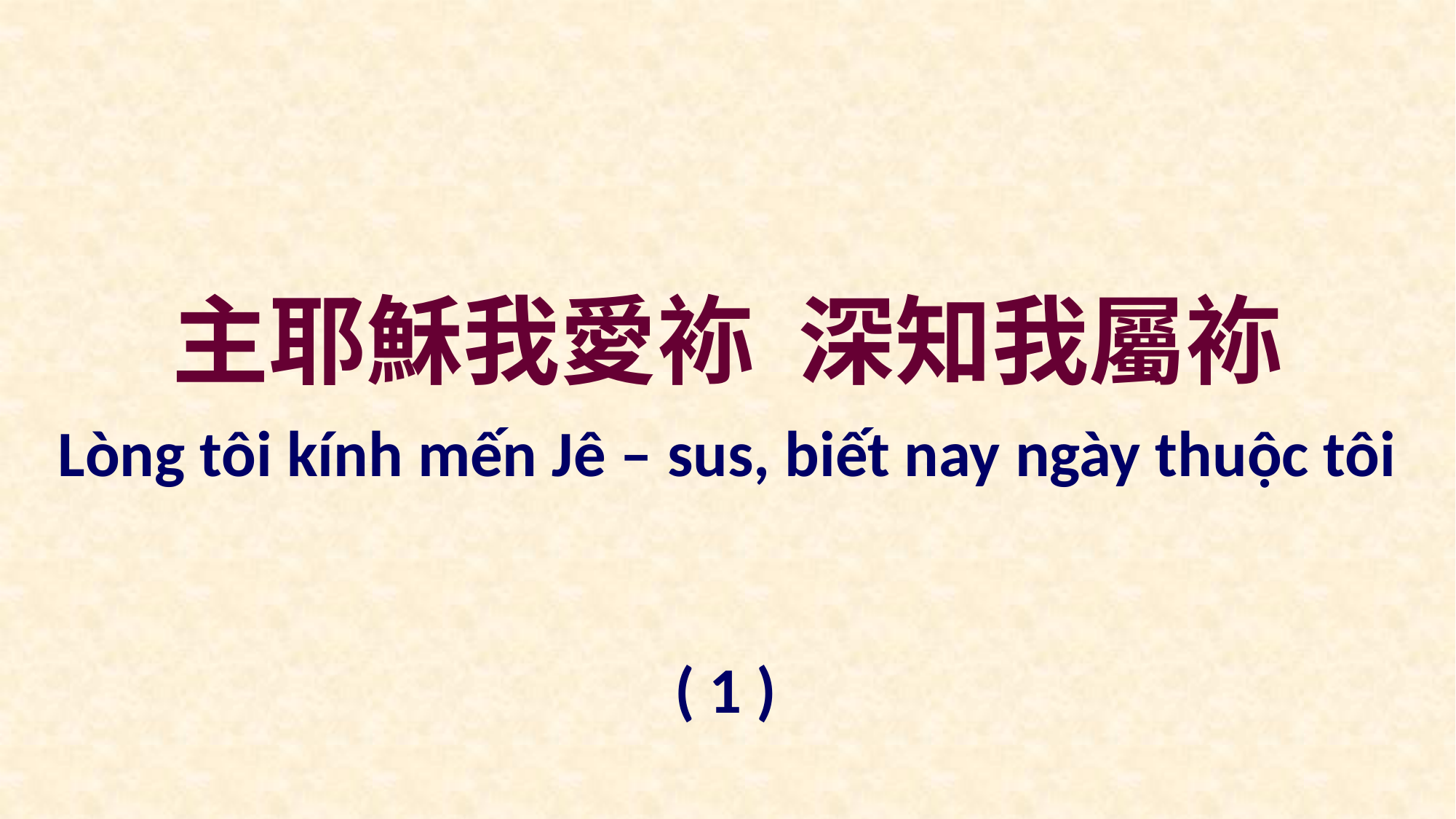

主耶穌我愛袮  深知我屬袮
Lòng tôi kính mến Jê – sus, biết nay ngày thuộc tôi
( 1 )